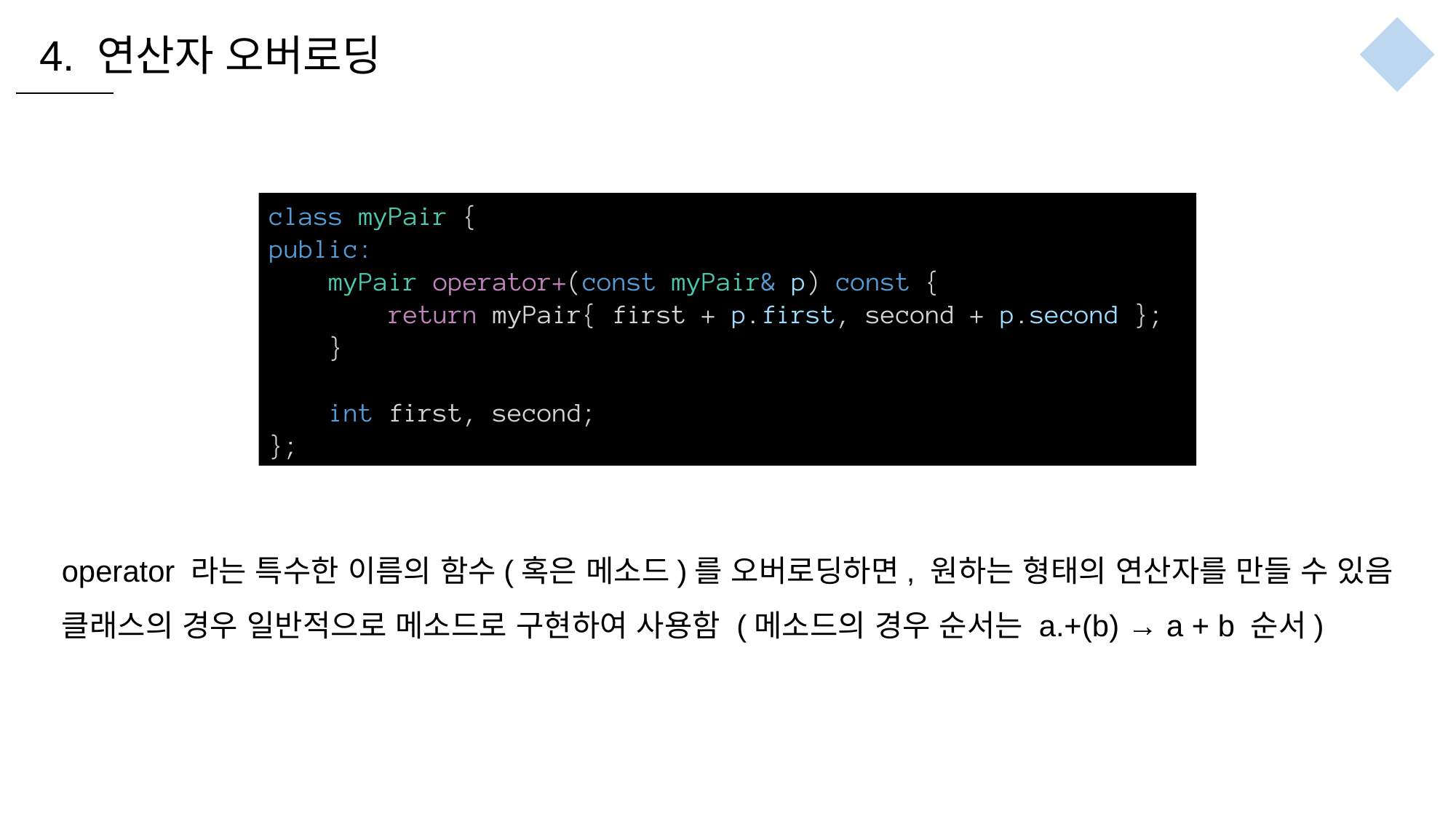

4. 연산자 오버로딩
class myPair {
public:
    myPair operator+(const myPair& p) const {
        return myPair{ first + p.first, second + p.second };
    }
    int first, second;
};
operator 라는 특수한 이름의 함수(혹은 메소드)를 오버로딩하면, 원하는 형태의 연산자를 만들 수 있음
클래스의 경우 일반적으로 메소드로 구현하여 사용함 (메소드의 경우 순서는 a.+(b) → a + b 순서)